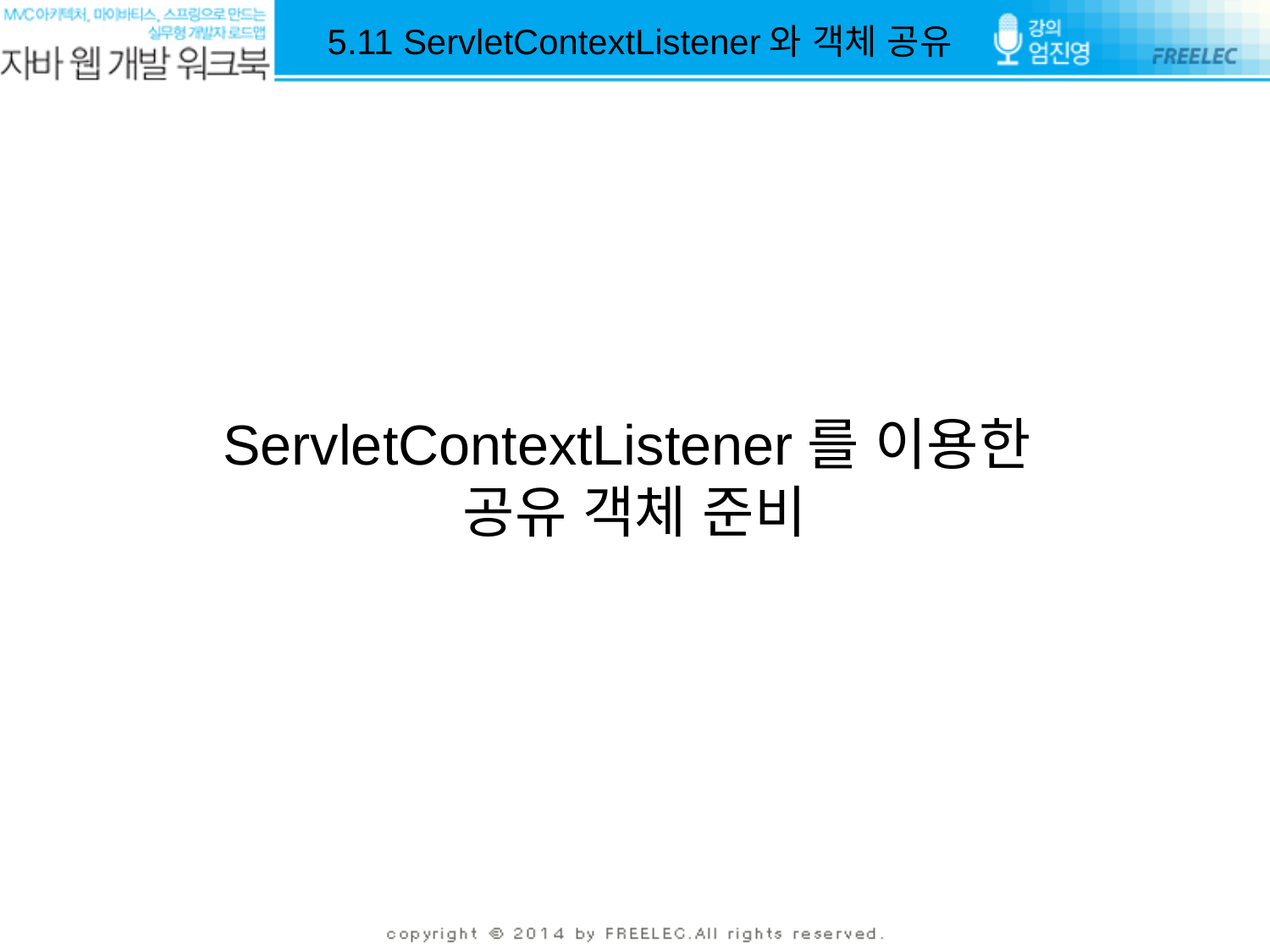

5.11 ServletContextListener와 객체 공유
# ServletContextListener를 이용한 공유 객체 준비